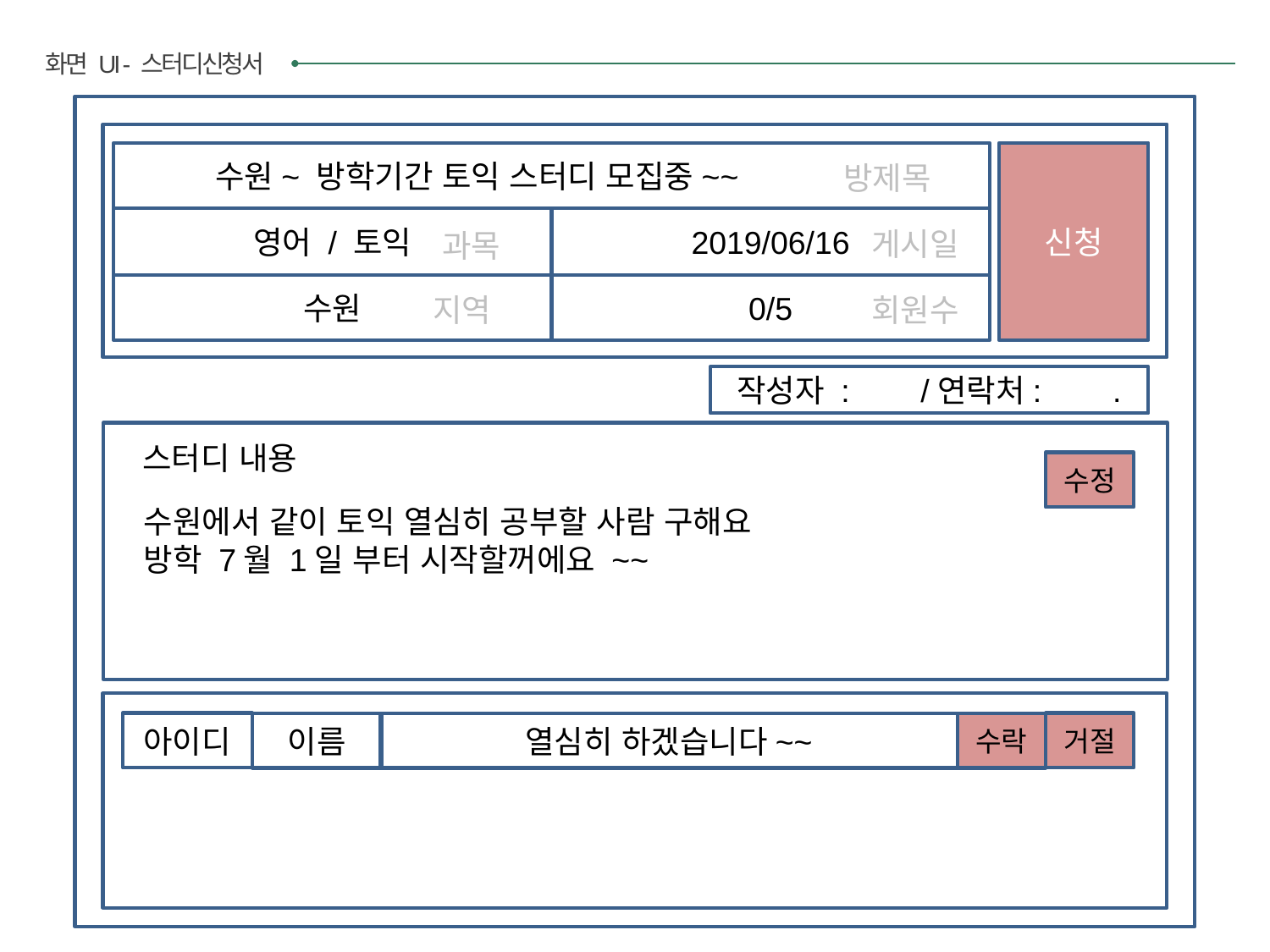

화면 UI - 스터디신청서

수원~ 방학기간 토익 스터디 모집중~~ 대학생~~
신청
방제목
영어 / 토익
2019/06/16
게시일
과목
수원
0/5
지역
회원수
작성자 :        /연락처:        .

스터디 내용
수정
수원에서 같이 토익 열심히 공부할 사람 구해요
방학 7월 1일 부터 시작할꺼에요 ~~

아이디
거절
이름
열심히 하겠습니다~~
수락